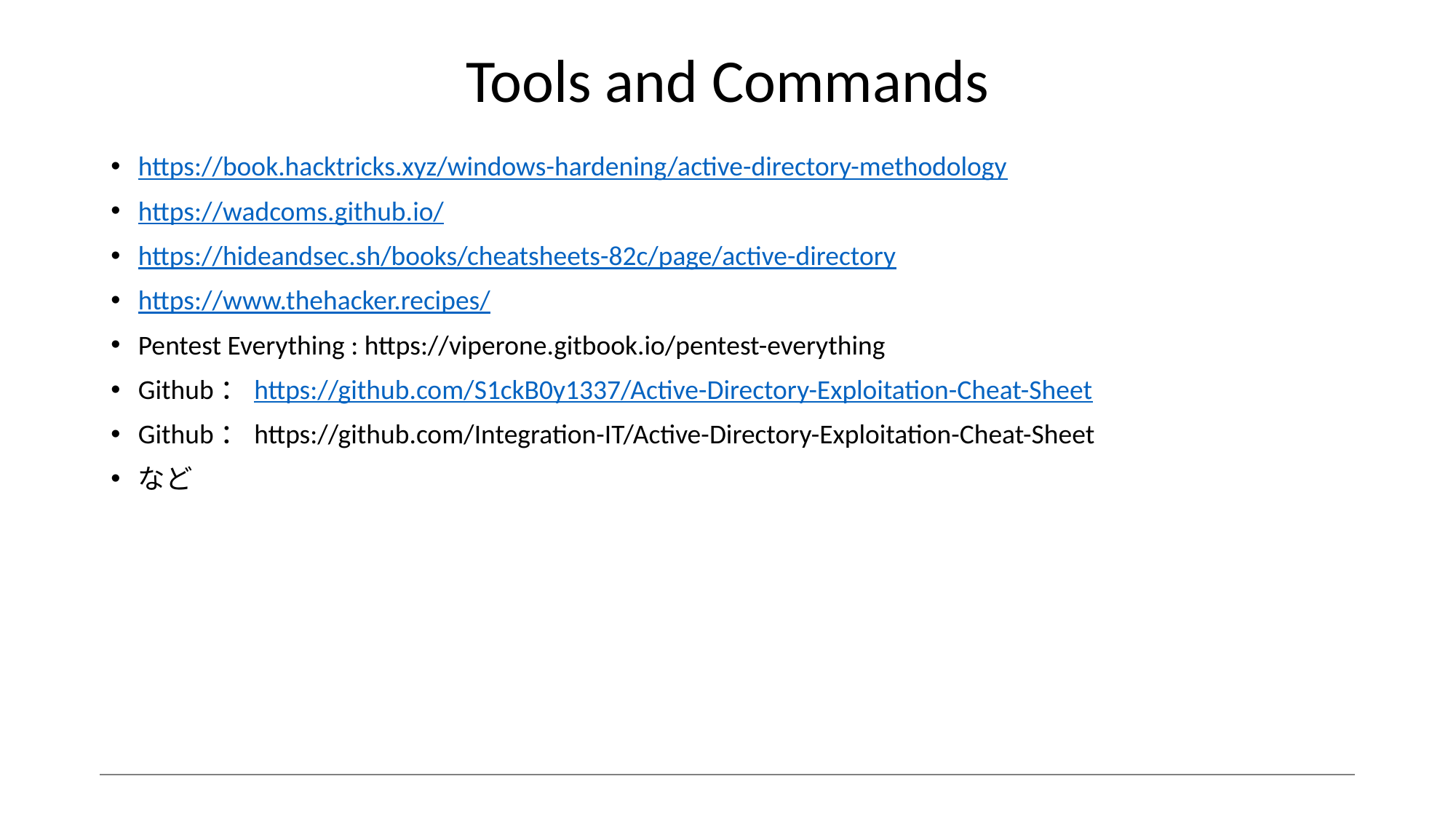

# Tools and Commands
https://book.hacktricks.xyz/windows-hardening/active-directory-methodology
https://wadcoms.github.io/
https://hideandsec.sh/books/cheatsheets-82c/page/active-directory
https://www.thehacker.recipes/
Pentest Everything : https://viperone.gitbook.io/pentest-everything
Github：https://github.com/S1ckB0y1337/Active-Directory-Exploitation-Cheat-Sheet
Github：https://github.com/Integration-IT/Active-Directory-Exploitation-Cheat-Sheet
など